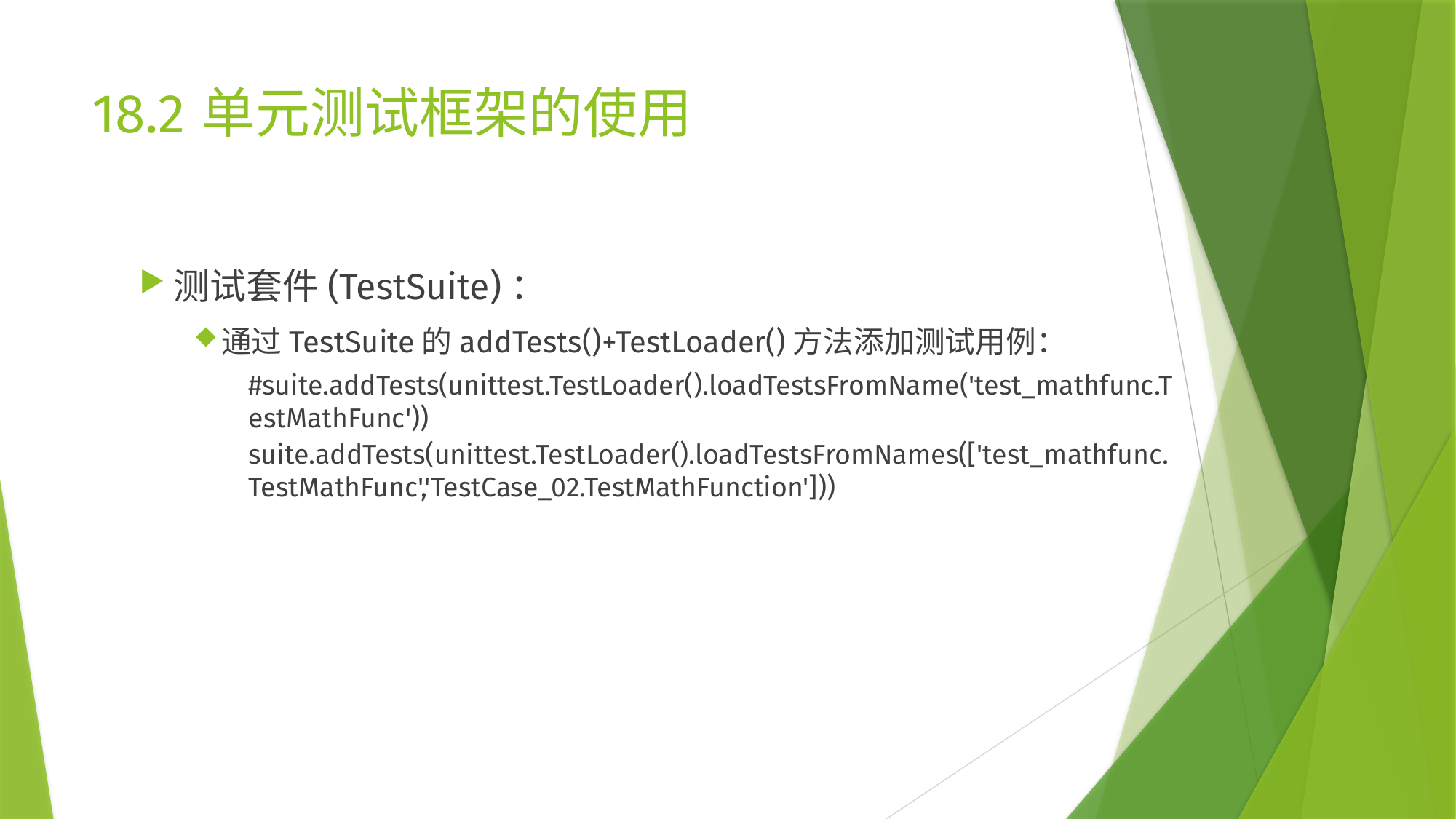

# 18.2	单元测试框架的使用
测试套件(TestSuite)：
通过TestSuite的addTests()+TestLoader()方法添加测试用例：
#suite.addTests(unittest.TestLoader().loadTestsFromName('test_mathfunc.TestMathFunc'))
suite.addTests(unittest.TestLoader().loadTestsFromNames(['test_mathfunc.TestMathFunc','TestCase_02.TestMathFunction']))